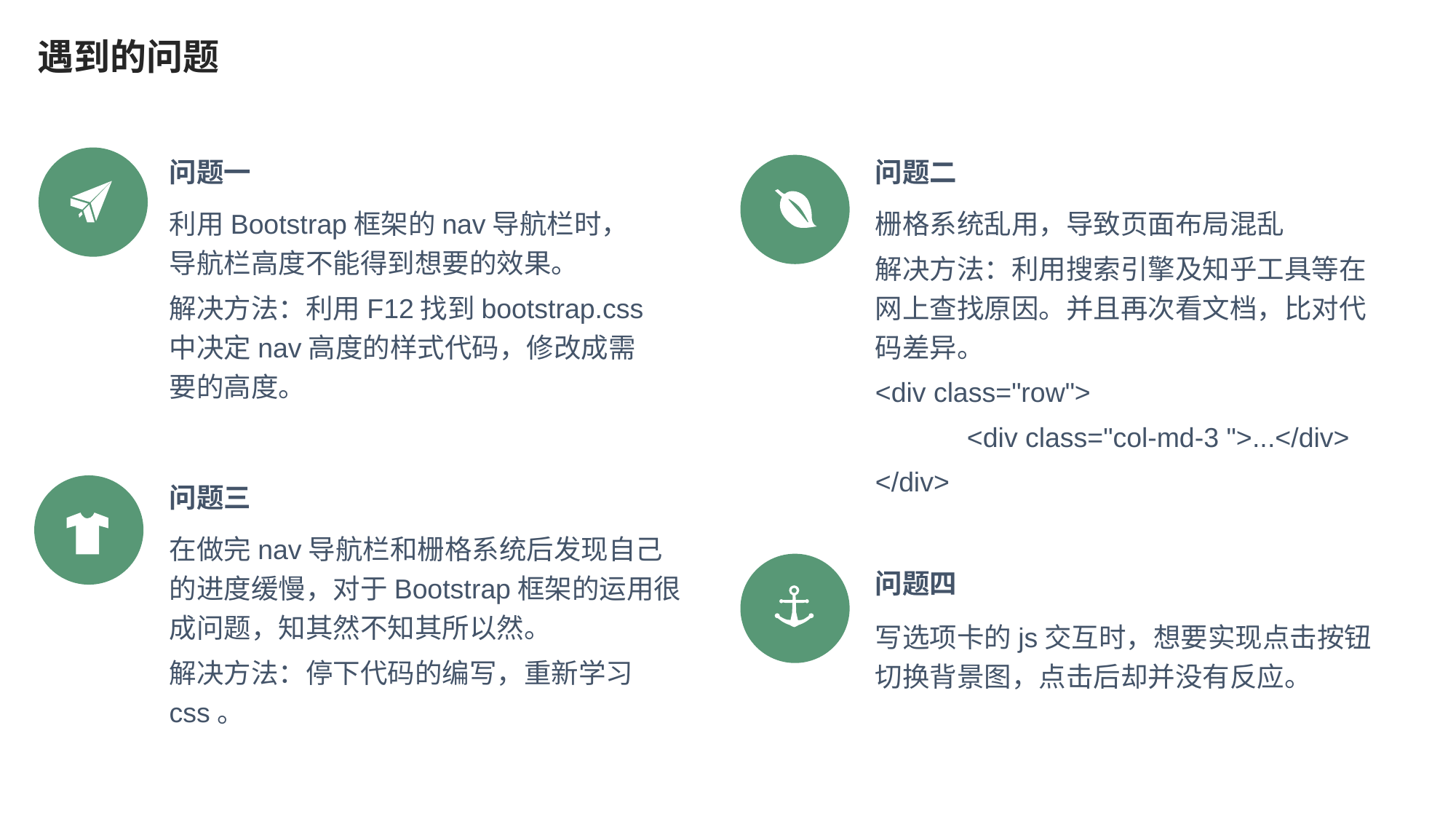

遇到的问题

问题一
利用Bootstrap框架的nav导航栏时，导航栏高度不能得到想要的效果。
解决方法：利用F12找到bootstrap.css中决定nav高度的样式代码，修改成需要的高度。
问题二
栅格系统乱用，导致页面布局混乱
解决方法：利用搜索引擎及知乎工具等在网上查找原因。并且再次看文档，比对代码差异。
<div class="row">
            <div class="col-md-3 ">...</div>
</div>

问题三
在做完nav导航栏和栅格系统后发现自己的进度缓慢，对于Bootstrap框架的运用很成问题，知其然不知其所以然。
解决方法：停下代码的编写，重新学习css。

问题四
写选项卡的js交互时，想要实现点击按钮切换背景图，点击后却并没有反应。